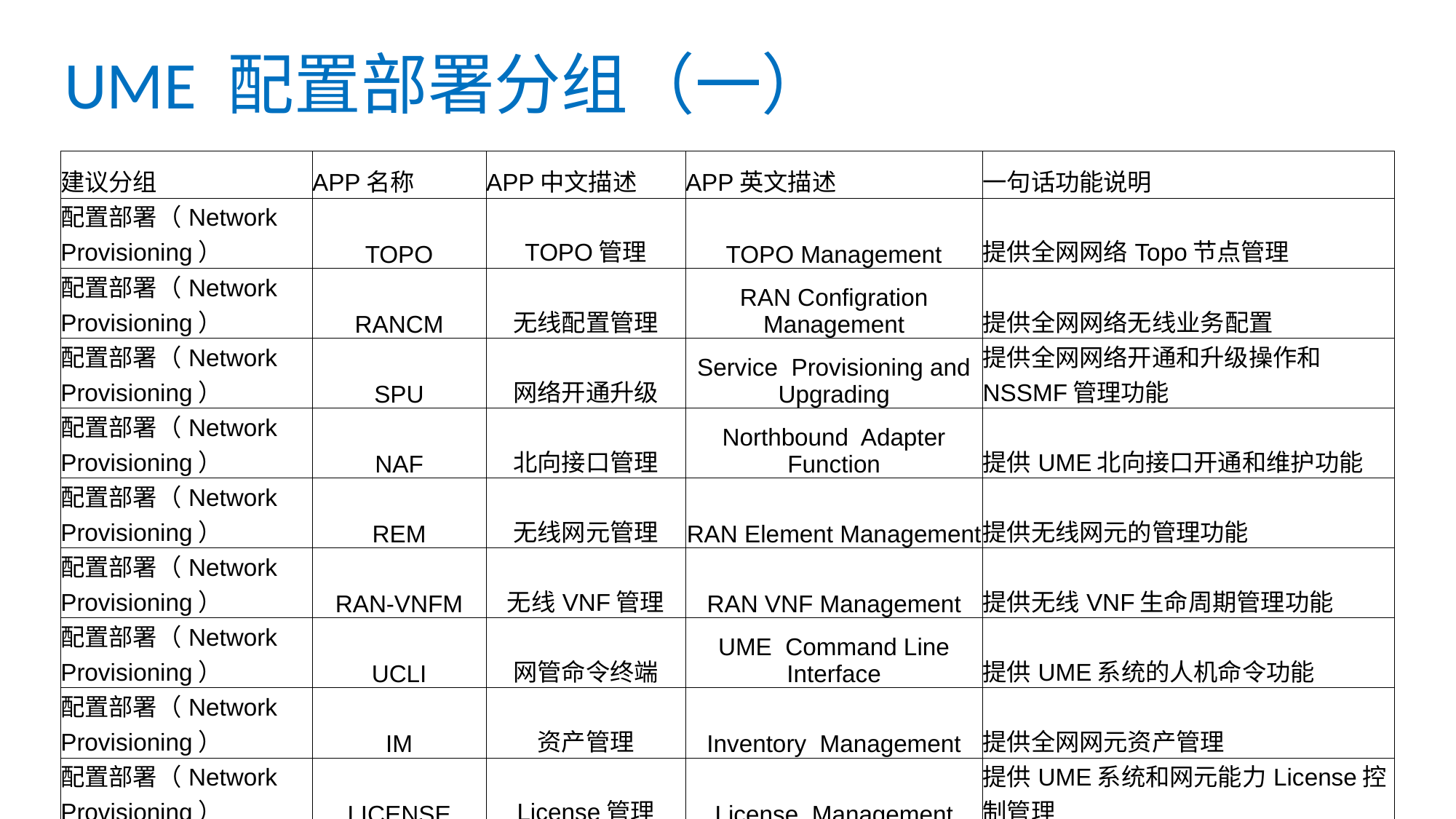

# UME 配置部署分组（一）
| 建议分组 | APP名称 | APP中文描述 | APP英文描述 | 一句话功能说明 |
| --- | --- | --- | --- | --- |
| 配置部署（Network Provisioning） | TOPO | TOPO管理 | TOPO Management | 提供全网网络Topo节点管理 |
| 配置部署（Network Provisioning） | RANCM | 无线配置管理 | RAN Configration Management | 提供全网网络无线业务配置 |
| 配置部署（Network Provisioning） | SPU | 网络开通升级 | Service Provisioning and Upgrading | 提供全网网络开通和升级操作和NSSMF管理功能 |
| 配置部署（Network Provisioning） | NAF | 北向接口管理 | Northbound Adapter Function | 提供UME北向接口开通和维护功能 |
| 配置部署（Network Provisioning） | REM | 无线网元管理 | RAN Element Management | 提供无线网元的管理功能 |
| 配置部署（Network Provisioning） | RAN-VNFM | 无线VNF管理 | RAN VNF Management | 提供无线VNF生命周期管理功能 |
| 配置部署（Network Provisioning） | UCLI | 网管命令终端 | UME Command Line Interface | 提供UME系统的人机命令功能 |
| 配置部署（Network Provisioning） | IM | 资产管理 | Inventory Management | 提供全网网元资产管理 |
| 配置部署（Network Provisioning） | LICENSE | License管理 | License Management | 提供UME系统和网元能力License控制管理 |
| 配置部署（Network Provisioning） | SCA | 软采设备管理 | Signaling Convergence Adapter Management | 提供软采设备管理功能 |